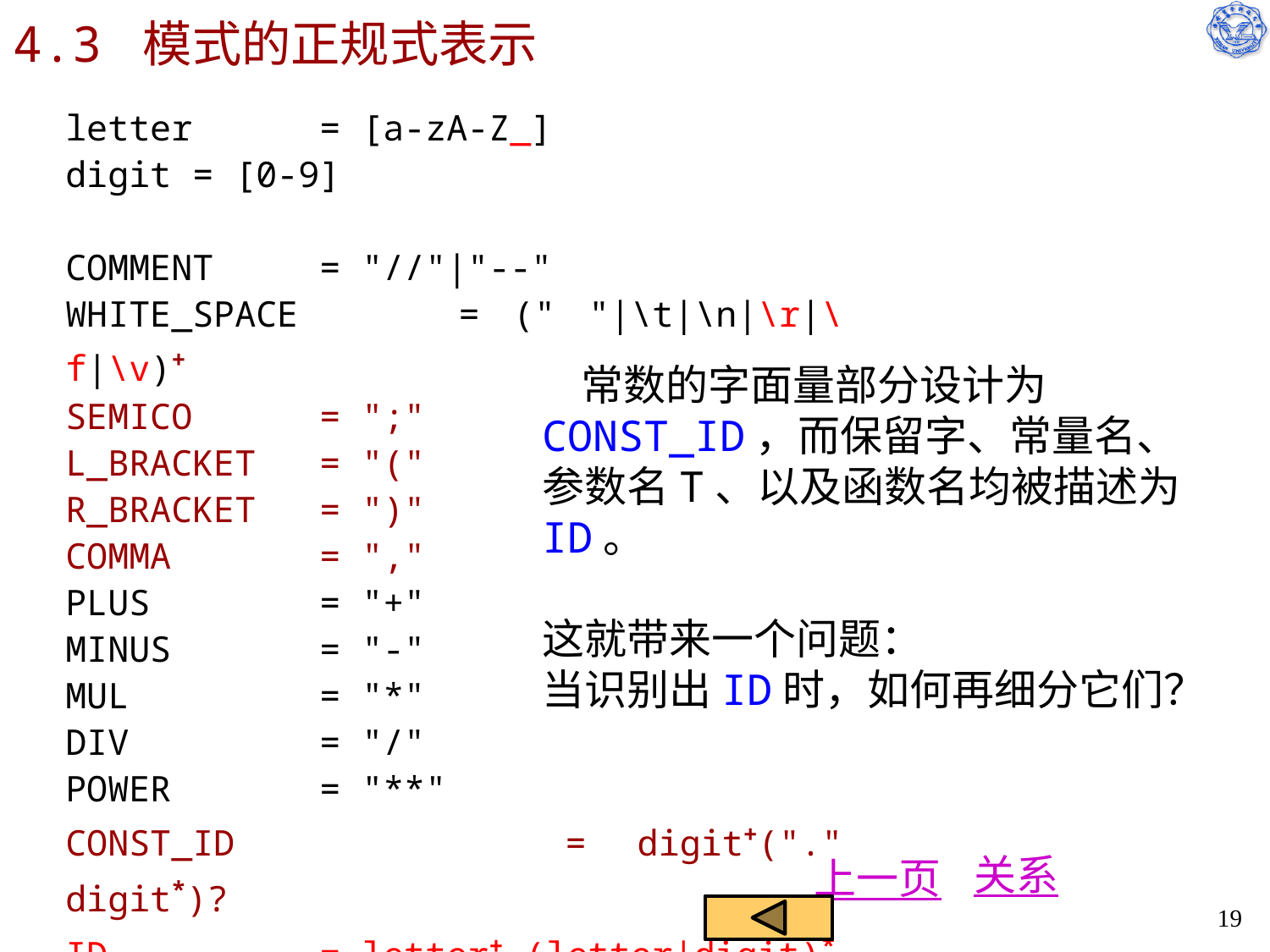

# 4.3 模式的正规式表示
letter	= [a-zA-Z_]
digit	= [0-9]

COMMENT   	= "//"|"--"
WHITE_SPACE 	= (" "|\t|\n|\r|\f|\v)+
SEMICO    	= ";"
L_BRACKET 	= "("
R_BRACKET 	= ")"
COMMA     	= ","
PLUS      	= "+"
MINUS     	= "-"
MUL      	= "*"
DIV       	= "/"
POWER     	= "**"
CONST_ID    	= digit+("." digit*)?
ID        	= letter+ (letter|digit)*
（去除注释与白空有11个正规式）
   常数的字面量部分设计为CONST_ID，而保留字、常量名、参数名T、以及函数名均被描述为ID。

这就带来一个问题：
当识别出ID时，如何再细分它们？
关系
上一页

19